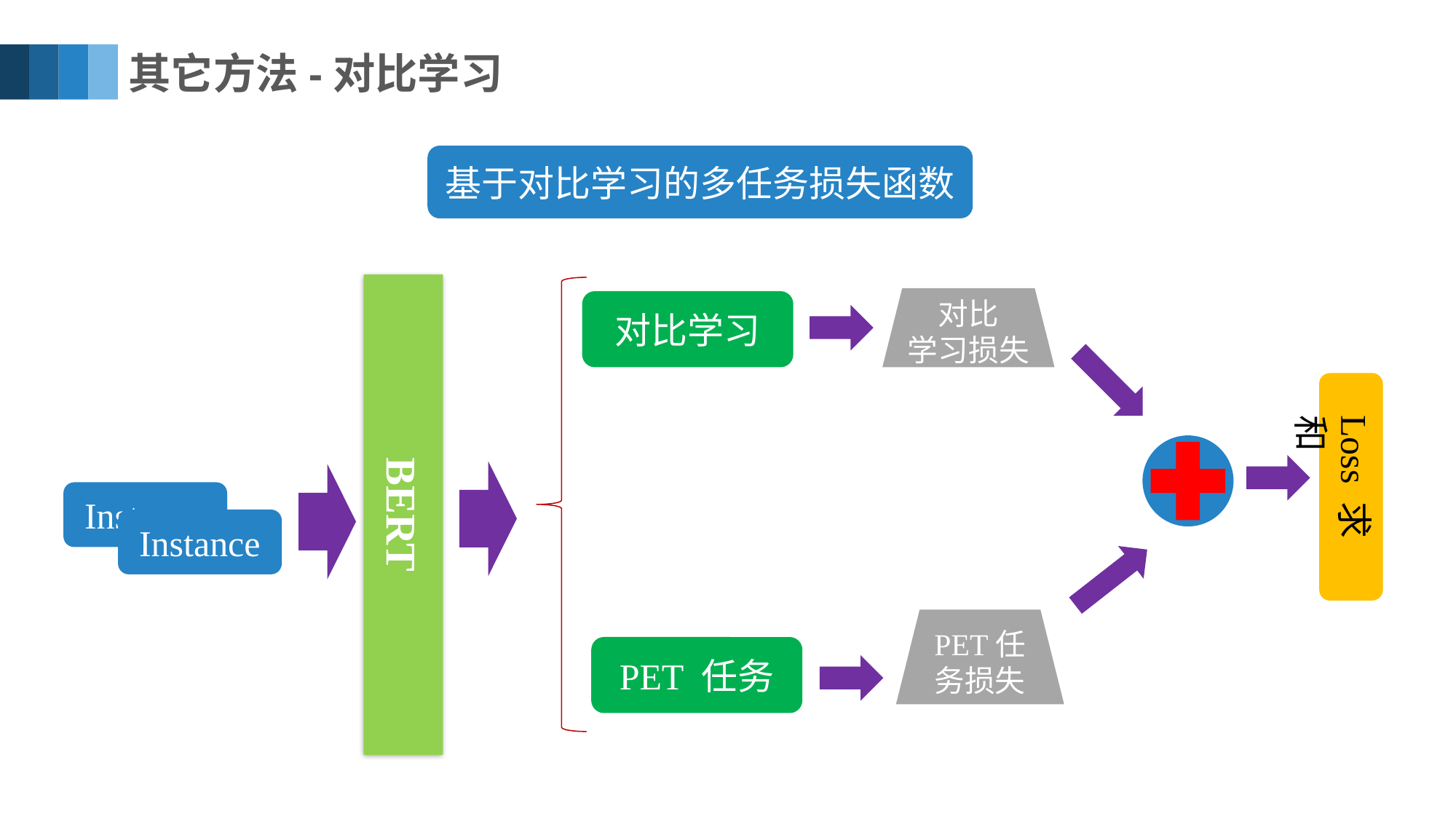

其它方法-对比学习

基于对比学习的多任务损失函数

对比
学习损失
对比学习

Loss 求和

BERT
Instance

Instance

PET任务损失
PET 任务